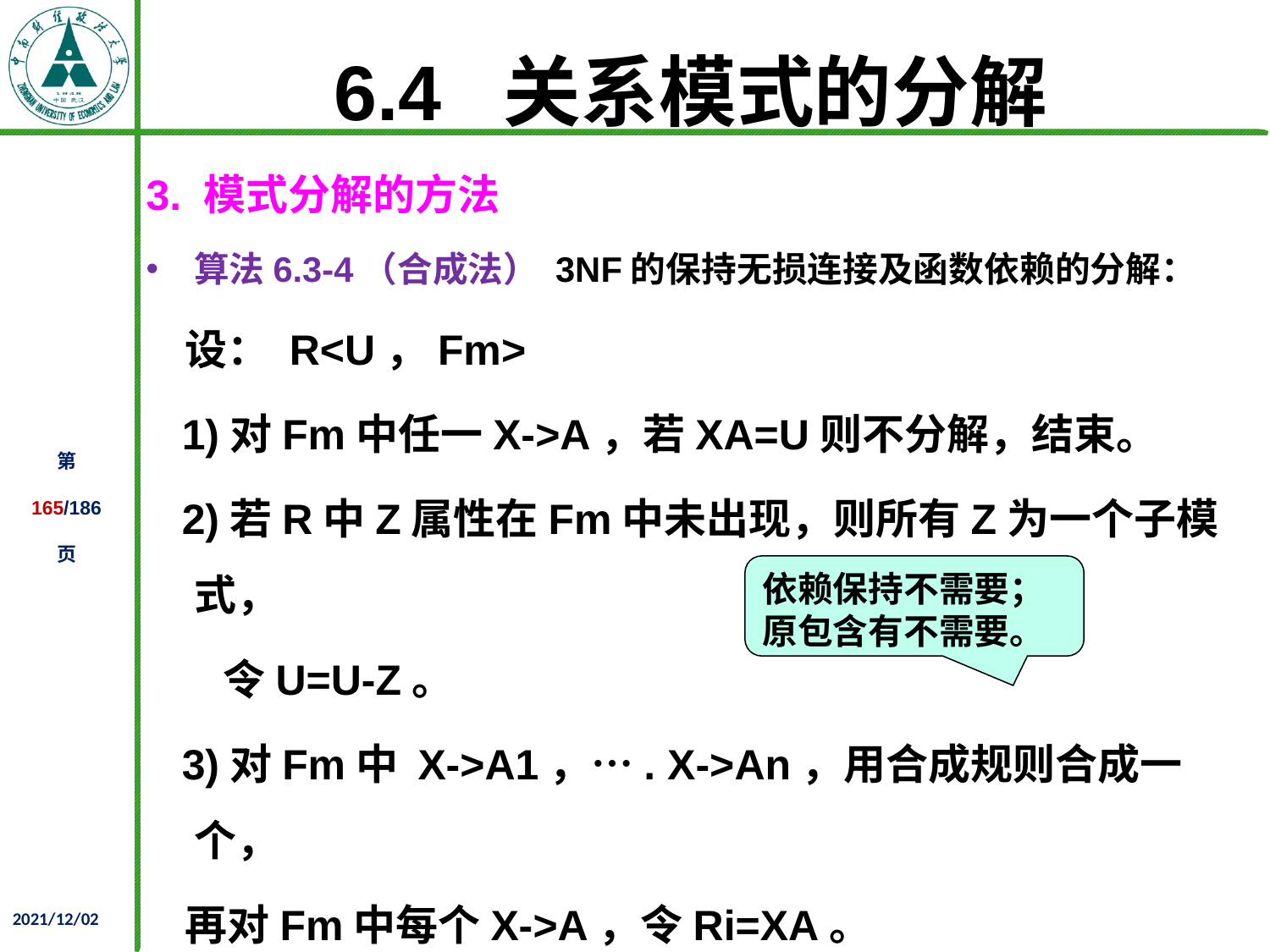

# 6.4  关系模式的分解
3. 模式分解的方法
算法6.3-4（合成法） 3NF的保持无损连接及函数依赖的分解：
   设： R<U，Fm>
   1)对Fm中任一X->A，若XA=U则不分解，结束。
   2)若R中Z属性在Fm中未出现，则所有Z为一个子模式，
       令U=U-Z。
   3)对Fm中 X->A1，…. X->An，用合成规则合成一个，
   再对Fm中每个X->A，令Ri=XA。
  4) R的分解为{R1，R2，….RK，键}

依赖保持不需要；
原包含有不需要。
2021/12/02